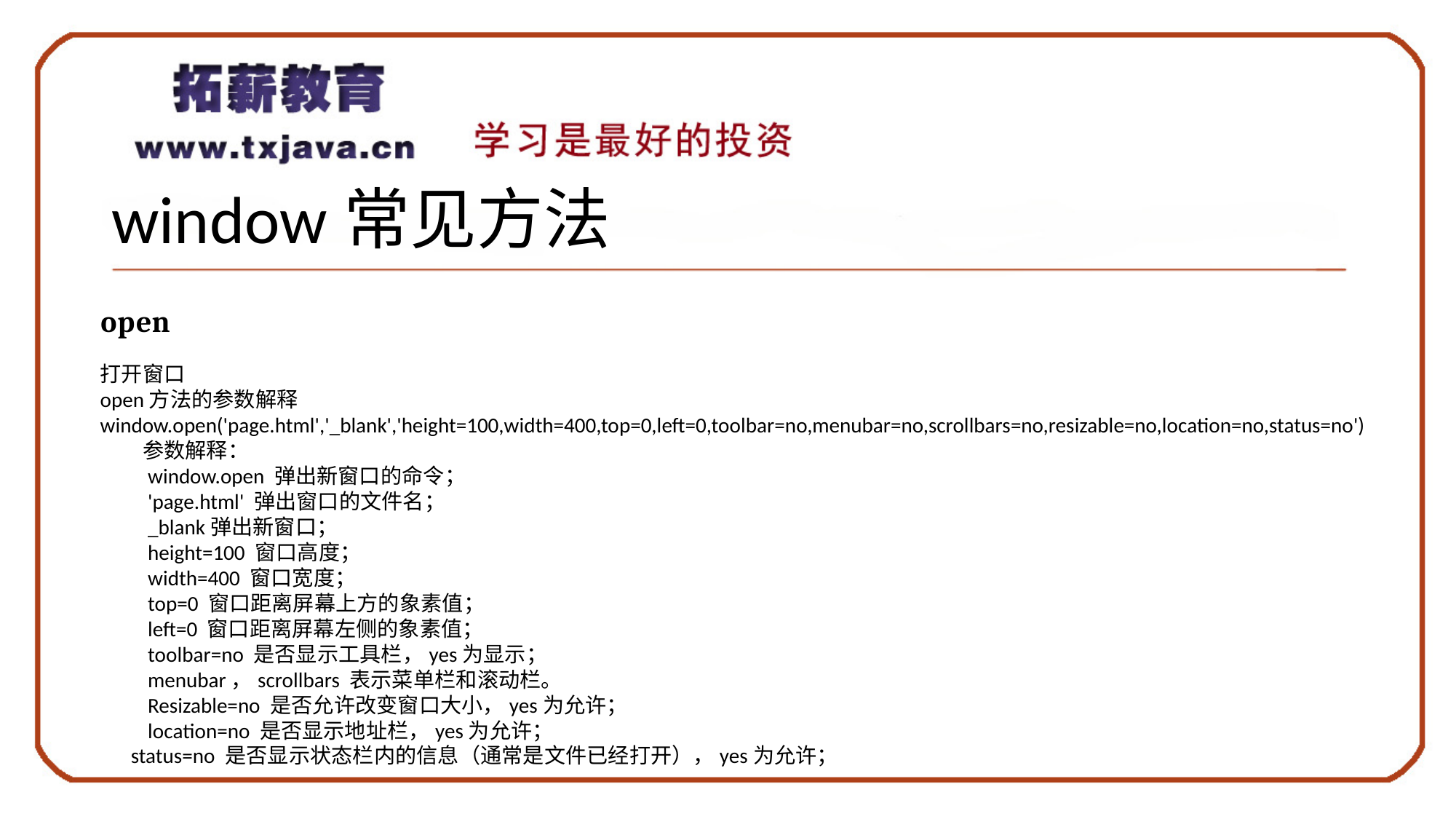

# window常见方法
open
打开窗口
open方法的参数解释
window.open('page.html','_blank','height=100,width=400,top=0,left=0,toolbar=no,menubar=no,scrollbars=no,resizable=no,location=no,status=no')
　　参数解释：
　　window.open 弹出新窗口的命令；
　　'page.html' 弹出窗口的文件名；
　　_blank弹出新窗口；
　　height=100 窗口高度；
　　width=400 窗口宽度；
　　top=0 窗口距离屏幕上方的象素值；
　　left=0 窗口距离屏幕左侧的象素值；
　　toolbar=no 是否显示工具栏，yes为显示；
　　menubar，scrollbars 表示菜单栏和滚动栏。
　　Resizable=no 是否允许改变窗口大小，yes为允许；
　　location=no 是否显示地址栏，yes为允许；
status=no 是否显示状态栏内的信息（通常是文件已经打开），yes为允许；